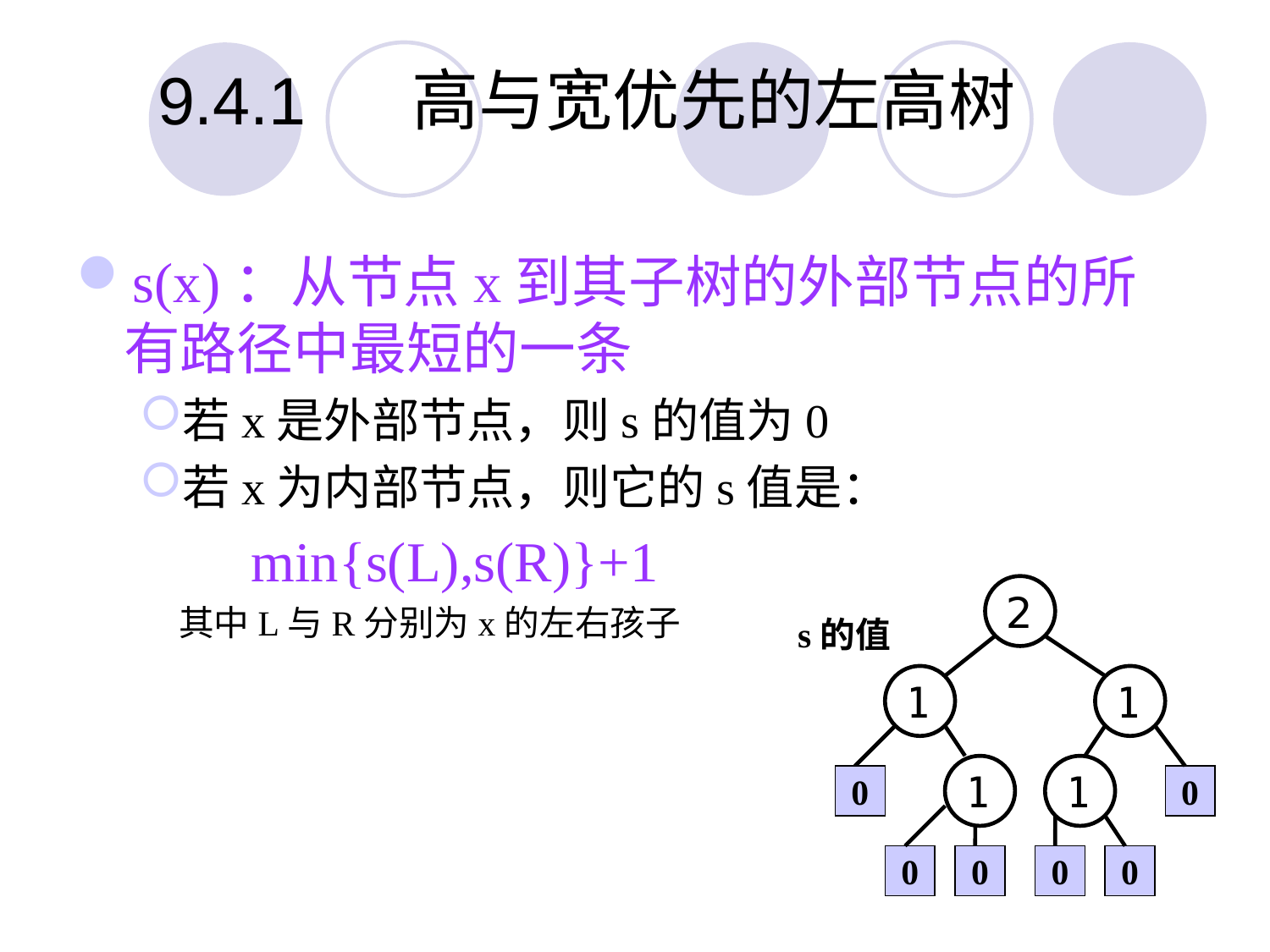

9.4.1	高与宽优先的左高树
22

s(x)：从节点x到其子树的外部节点的所有路径中最短的一条
若x是外部节点，则s的值为0
若x为内部节点，则它的s值是：
		min{s(L),s(R)}+1
            其中L与R分别为x的左右孩子
2
s的值

1
1

1
1
0
0

0
0
0
0